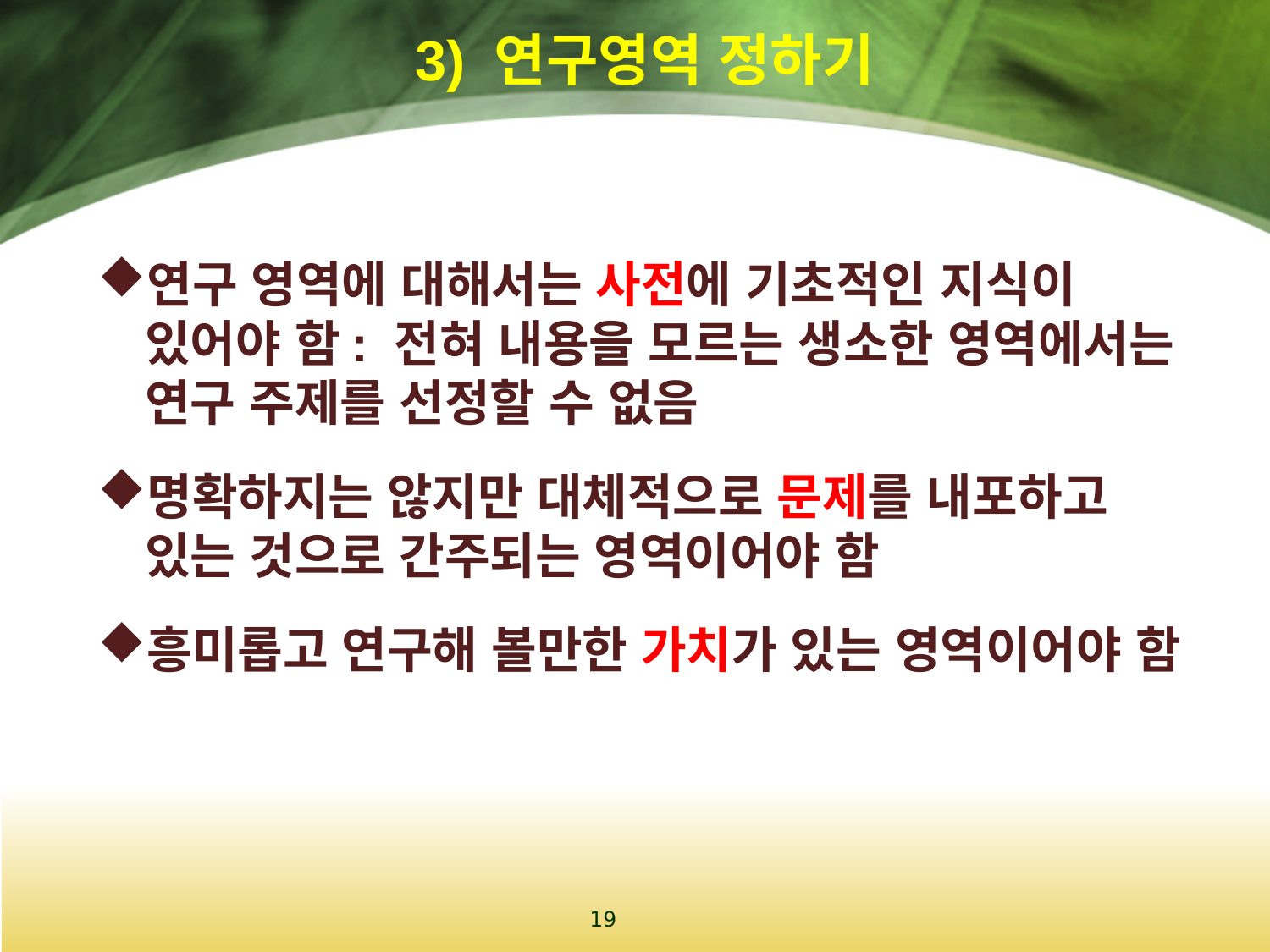

# 3) 연구영역 정하기

연구 영역에 대해서는 사전에 기초적인 지식이 있어야 함: 전혀 내용을 모르는 생소한 영역에서는 연구 주제를 선정할 수 없음

명확하지는 않지만 대체적으로 문제를 내포하고 있는 것으로 간주되는 영역이어야 함

흥미롭고 연구해 볼만한 가치가 있는 영역이어야 함
19